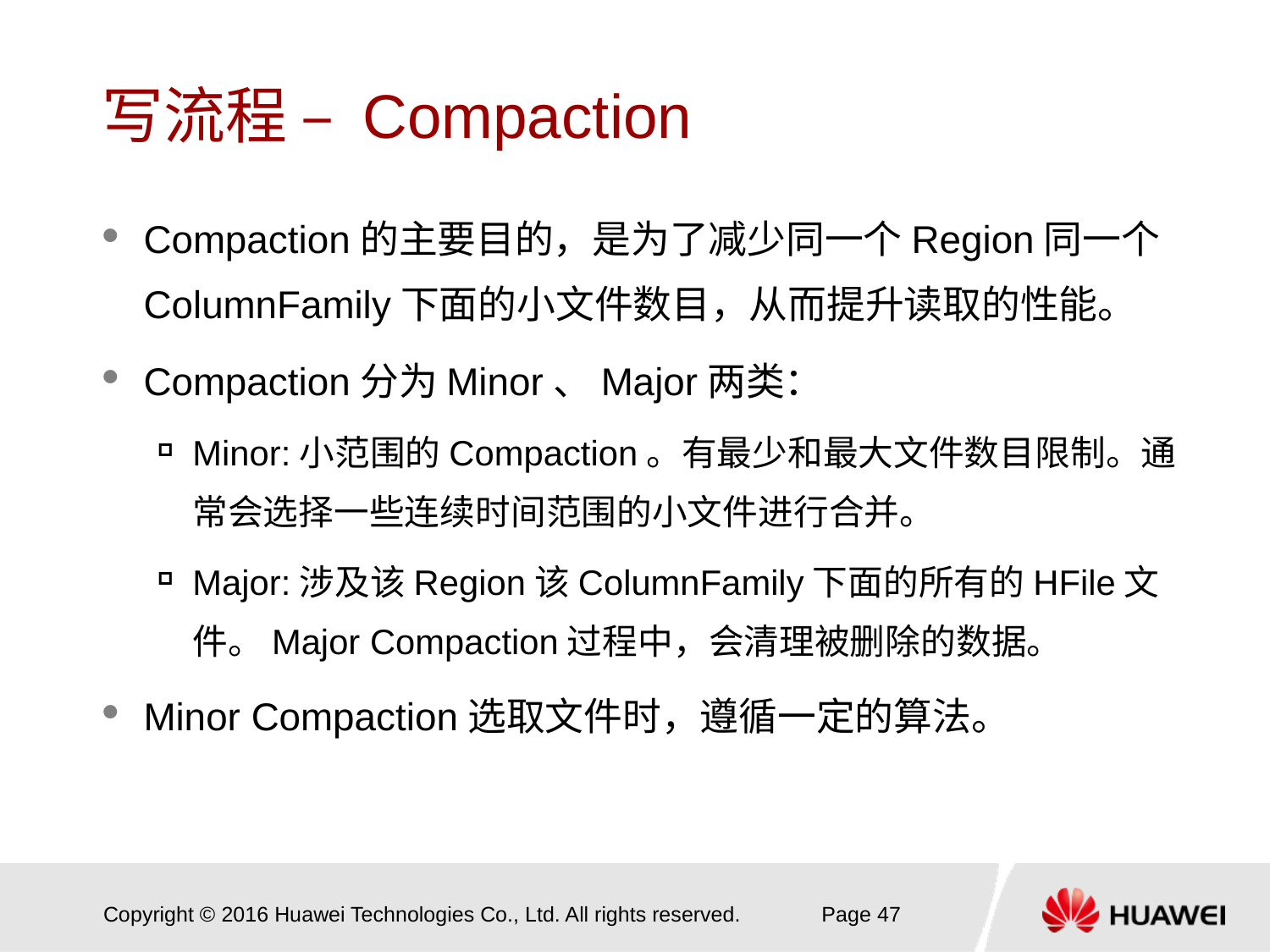

# 写流程 – Compaction
Compaction的主要目的，是为了减少同一个Region同一个ColumnFamily下面的小文件数目，从而提升读取的性能。
Compaction分为Minor、Major两类：
Minor:小范围的Compaction。有最少和最大文件数目限制。通常会选择一些连续时间范围的小文件进行合并。
Major:涉及该Region该ColumnFamily下面的所有的HFile文件。Major Compaction过程中，会清理被删除的数据。
Minor Compaction选取文件时，遵循一定的算法。